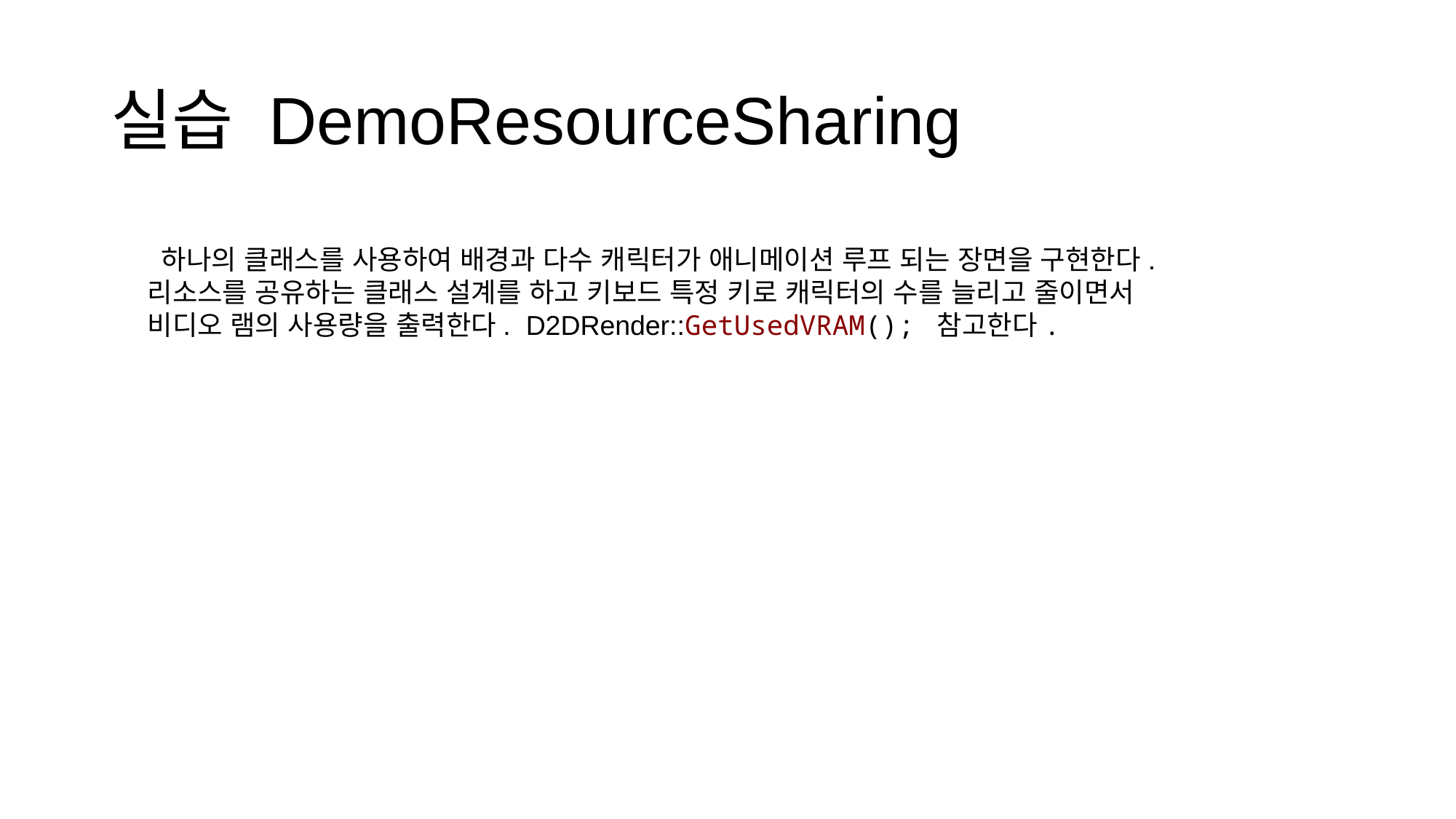

# 실습 DemoResourceSharing
 하나의 클래스를 사용하여 배경과 다수 캐릭터가 애니메이션 루프 되는 장면을 구현한다.
리소스를 공유하는 클래스 설계를 하고 키보드 특정 키로 캐릭터의 수를 늘리고 줄이면서
비디오 램의 사용량을 출력한다.  D2DRender::GetUsedVRAM(); 참고한다.